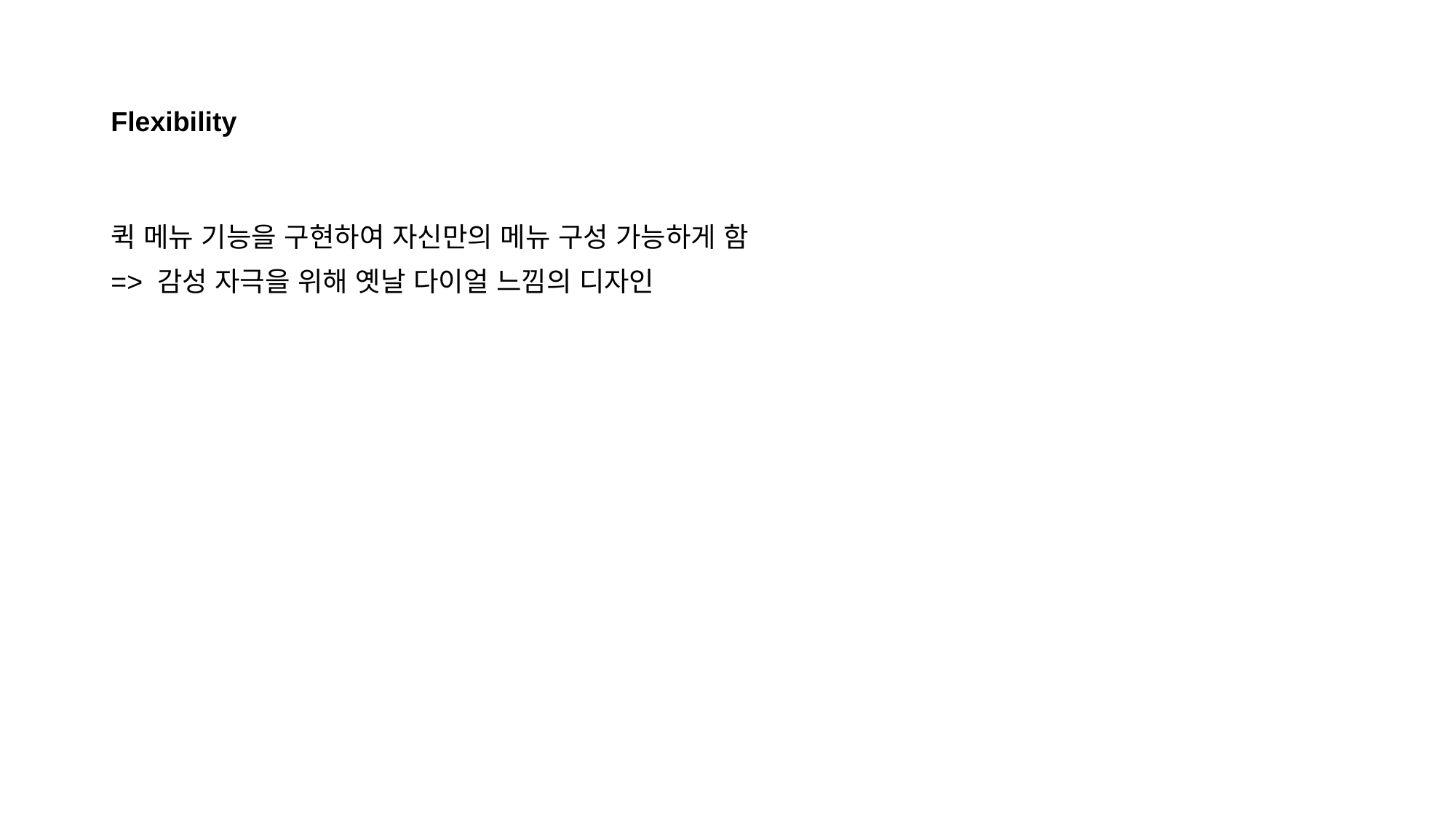

# Flexibility
퀵 메뉴 기능을 구현하여 자신만의 메뉴 구성 가능하게 함
=> 감성 자극을 위해 옛날 다이얼 느낌의 디자인